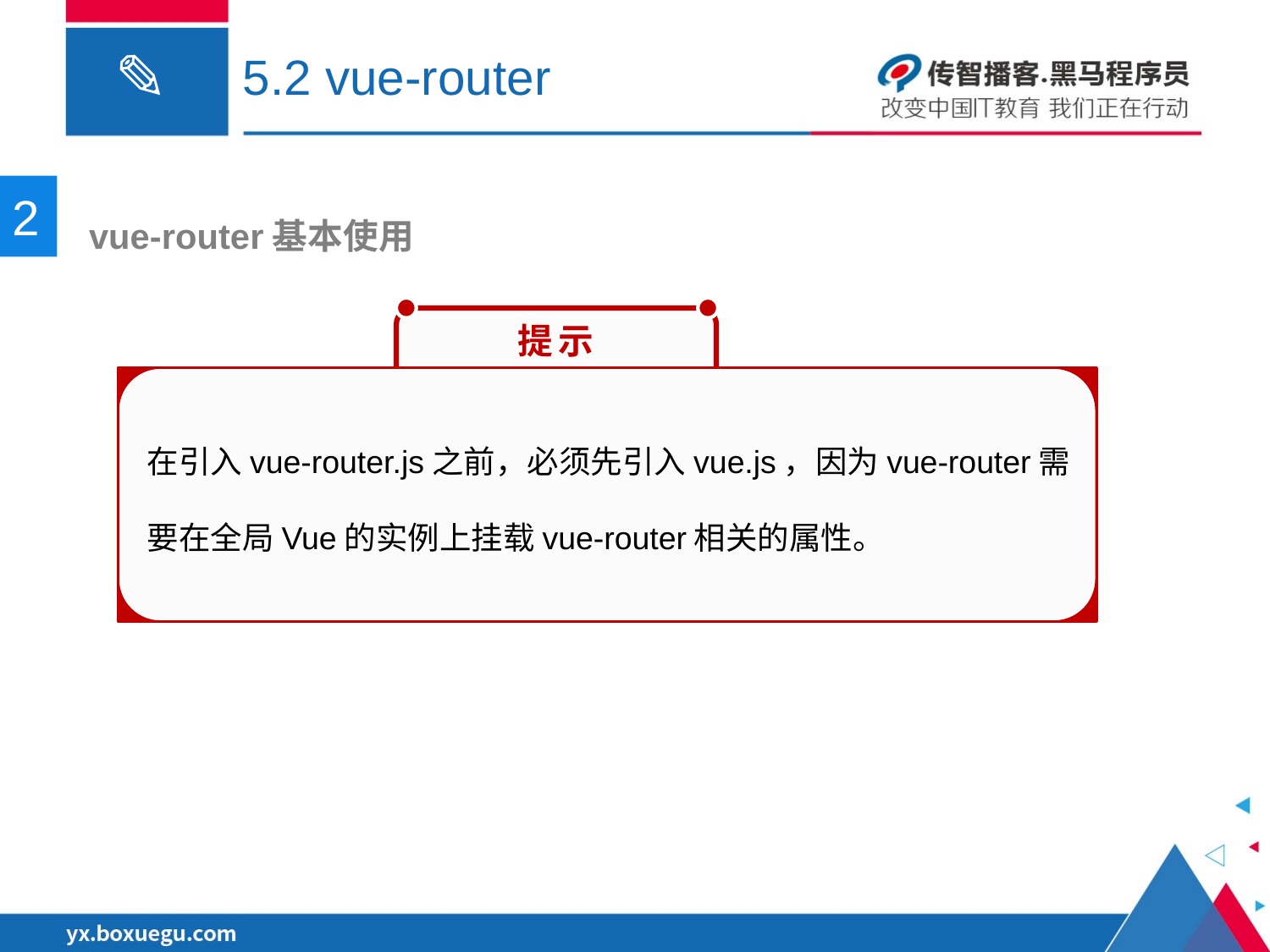

# 5.2 vue-router

2
  vue-router基本使用

　提示

在引入vue-router.js之前，必须先引入vue.js，因为vue-router需要在全局Vue的实例上挂载vue-router相关的属性。